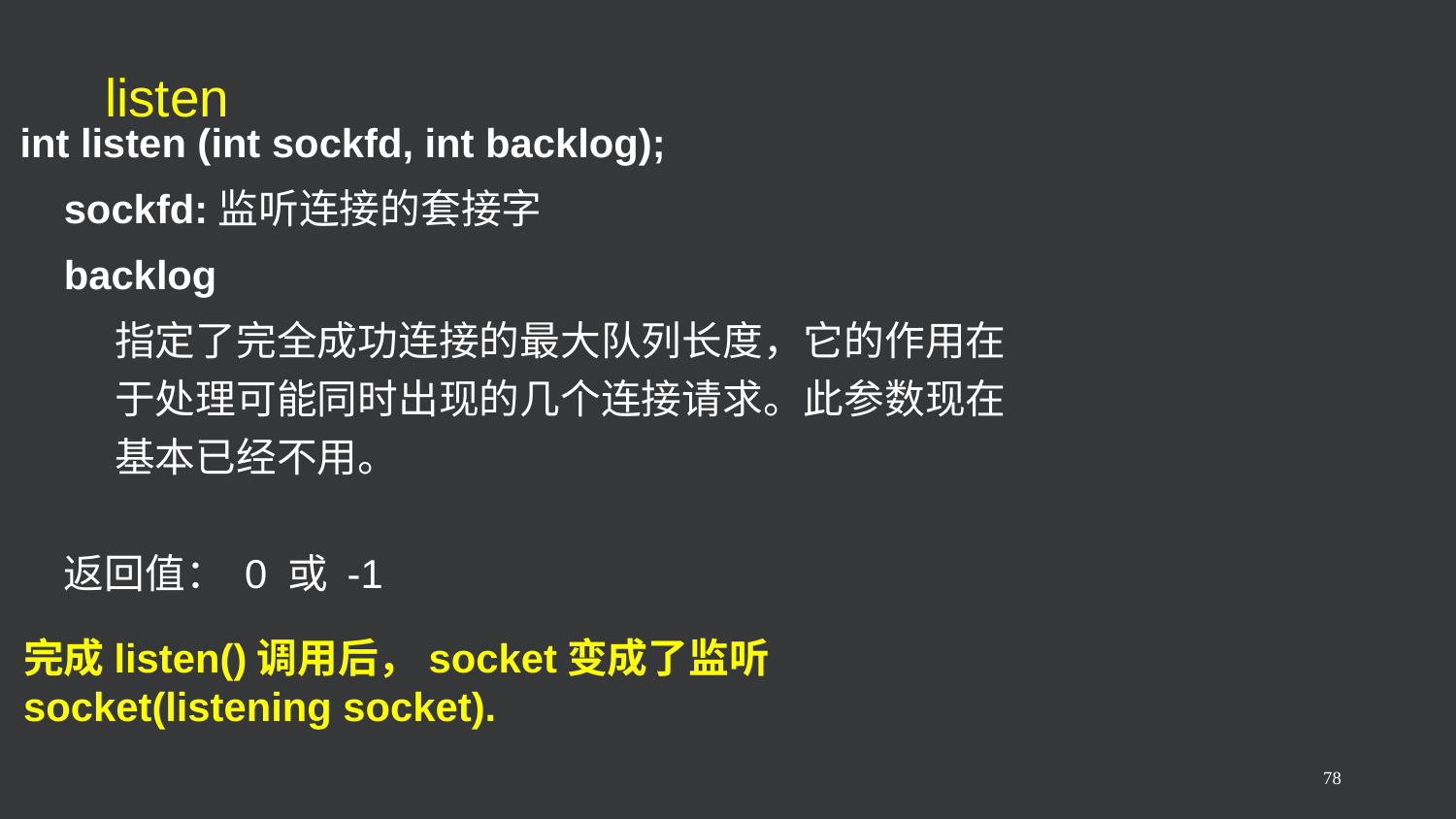

# listen
int listen (int sockfd, int backlog);
sockfd:监听连接的套接字
backlog
指定了完全成功连接的最大队列长度，它的作用在于处理可能同时出现的几个连接请求。此参数现在基本已经不用。

返回值： 0 或 -1
完成listen()调用后，socket变成了监听socket(listening socket).
78